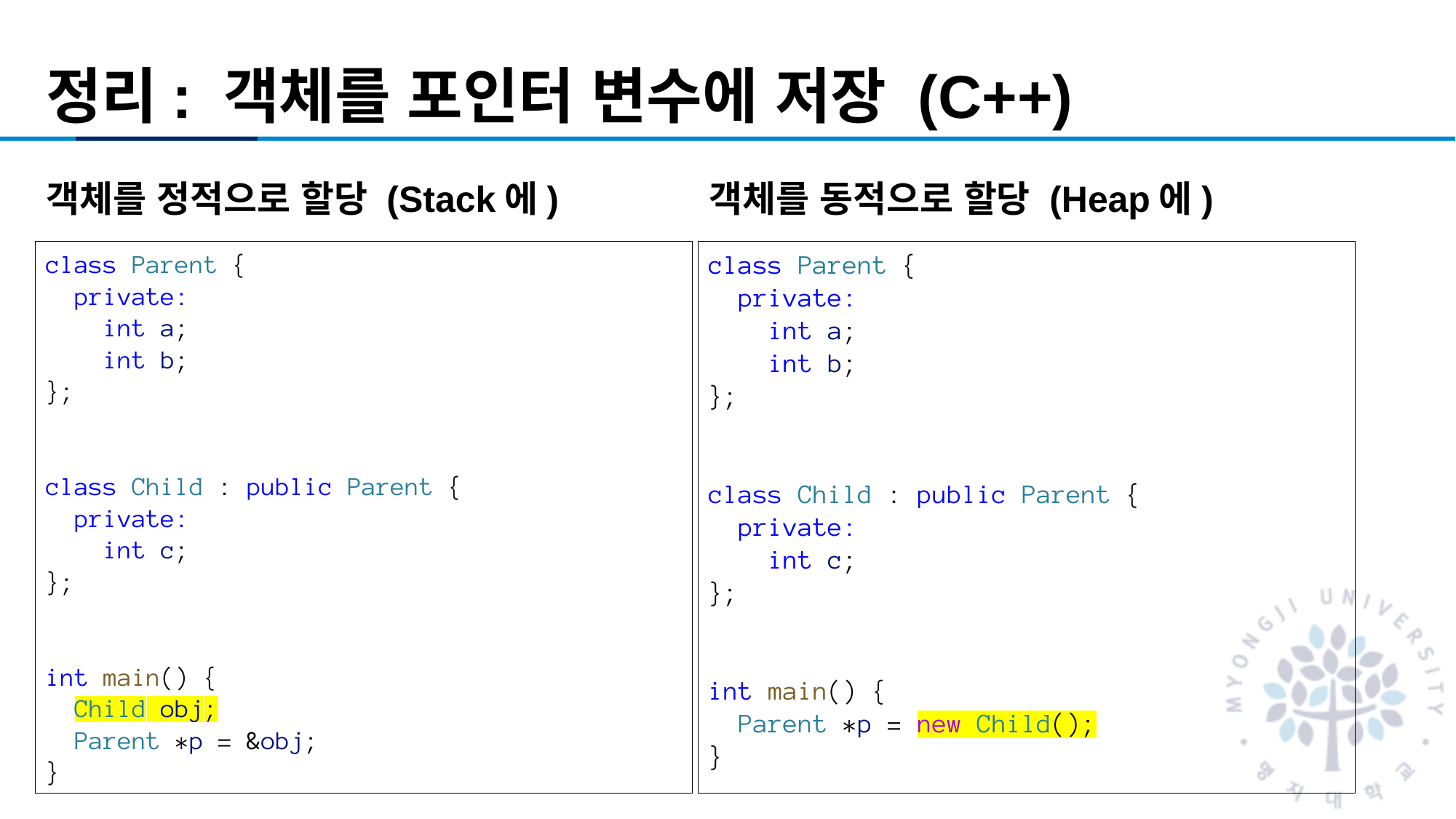

# 정리: 객체를 포인터 변수에 저장 (C++)
객체를 정적으로 할당 (Stack에)
객체를 동적으로 할당 (Heap에)
class Parent {
  private:
    int a;
    int b;
};

class Child : public Parent {
  private:
    int c;
};

int main() {
  Child obj;
  Parent *p = &obj;
}
class Parent {
  private:
    int a;
    int b;
};

class Child : public Parent {
  private:
    int c;
};

int main() {
  Parent *p = new Child();
}